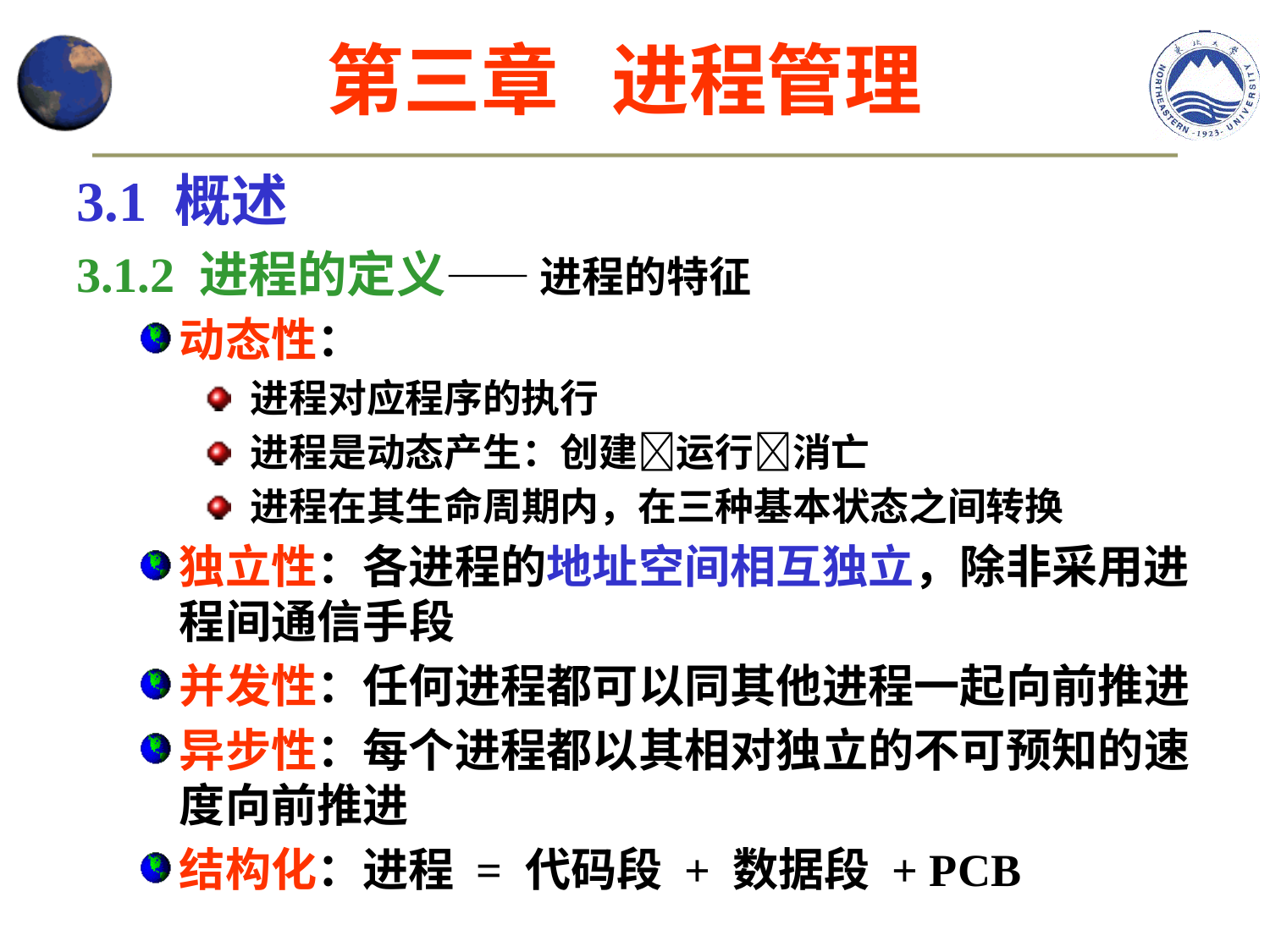

第三章   进程管理
3.1 概述
3.1.2 进程的定义—— 进程的特征
动态性：
进程对应程序的执行
进程是动态产生：创建→运行→消亡
进程在其生命周期内，在三种基本状态之间转换
独立性：各进程的地址空间相互独立，除非采用进程间通信手段
并发性：任何进程都可以同其他进程一起向前推进
异步性：每个进程都以其相对独立的不可预知的速度向前推进
结构化：进程 = 代码段 + 数据段 + PCB